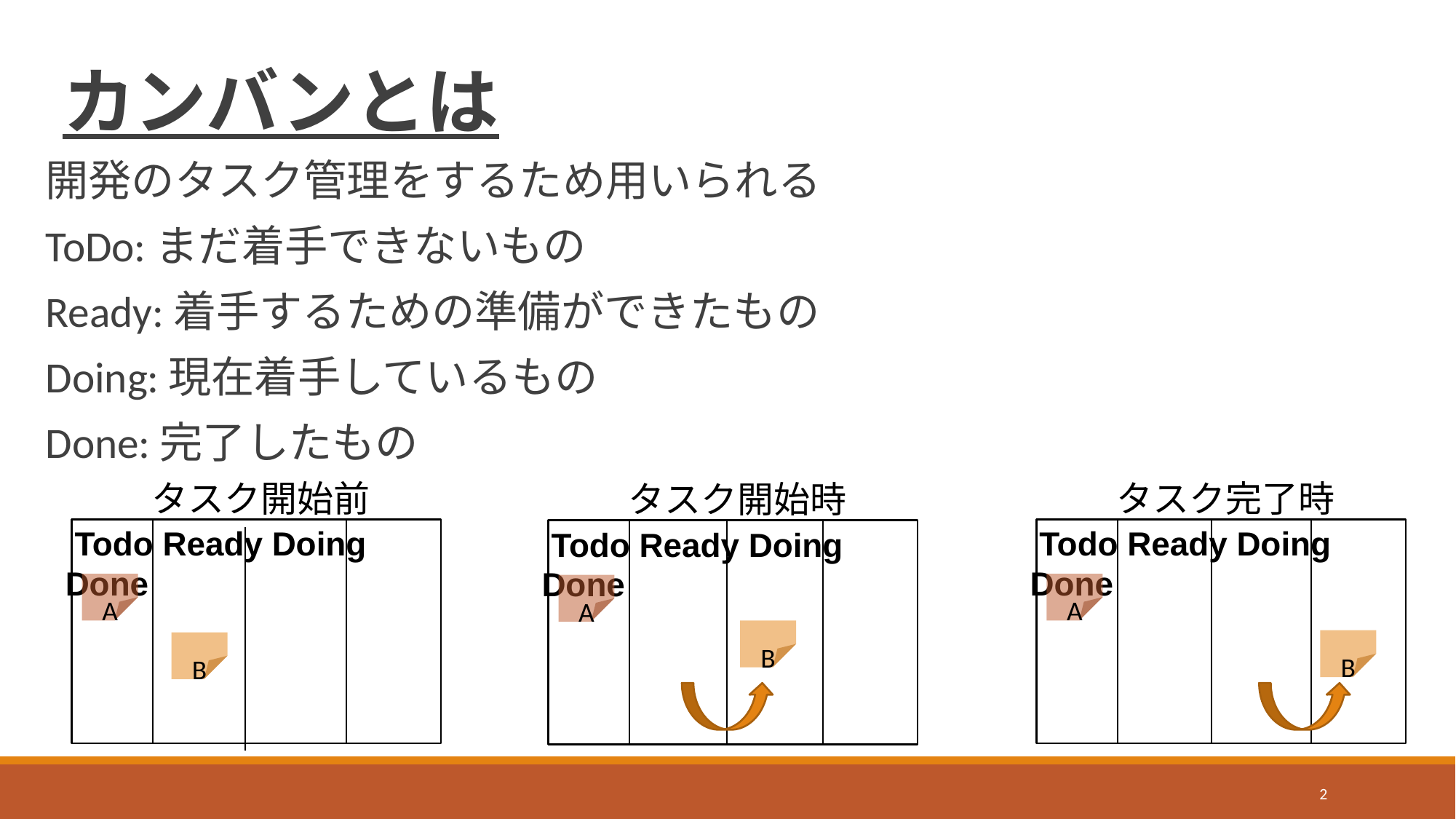

# カンバンとは
開発のタスク管理をするため用いられる
ToDo:まだ着手できないもの
Ready:着手するための準備ができたもの
Doing:現在着手しているもの
Done:完了したもの

タスク開始前
 Todo Ready Doing  Done

A
B
タスク完了時
 Todo Ready Doing  Done

A
B
タスク開始時
 Todo Ready Doing  Done

A
B

2